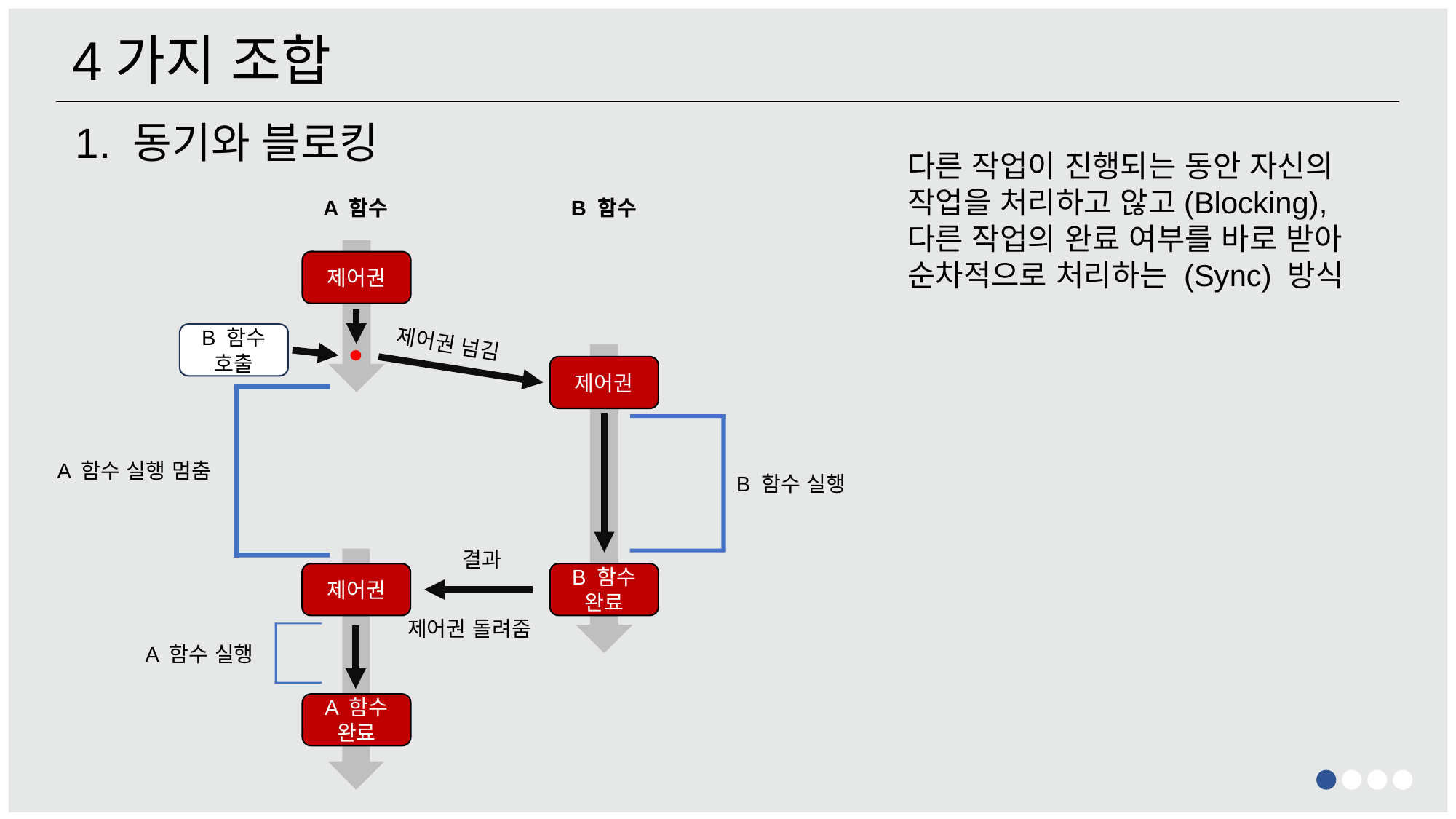

4가지 조합
1. 동기와 블로킹
다른 작업이 진행되는 동안 자신의 작업을 처리하고 않고(Blocking),
다른 작업의 완료 여부를 바로 받아 순차적으로 처리하는 (Sync) 방식
A 함수
B 함수

제어권
B 함수 호출
제어권 넘김

제어권

A 함수 실행 멈춤
B 함수 실행

B 함수 완료
제어권
제어권 돌려줌

A 함수 실행
A 함수 완료
결과